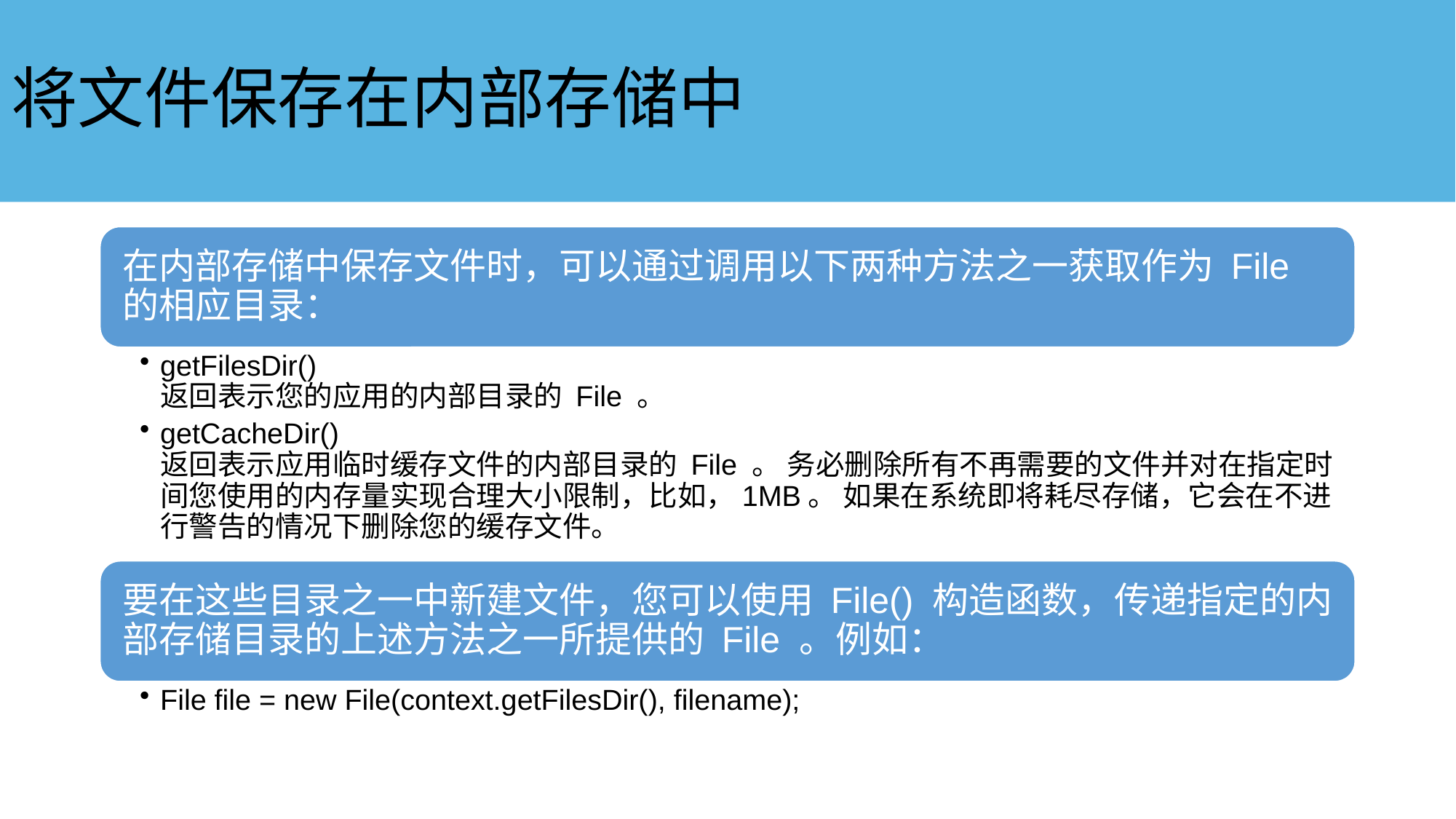

# 将文件保存在内部存储中
在内部存储中保存文件时，可以通过调用以下两种方法之一获取作为 File 的相应目录：
getFilesDir()
返回表示您的应用的内部目录的 File 。
getCacheDir()
返回表示应用临时缓存文件的内部目录的 File 。 务必删除所有不再需要的文件并对在指定时间您使用的内存量实现合理大小限制，比如，1MB。 如果在系统即将耗尽存储，它会在不进行警告的情况下删除您的缓存文件。
要在这些目录之一中新建文件，您可以使用 File() 构造函数，传递指定的内部存储目录的上述方法之一所提供的 File 。例如：
File file = new File(context.getFilesDir(), filename);